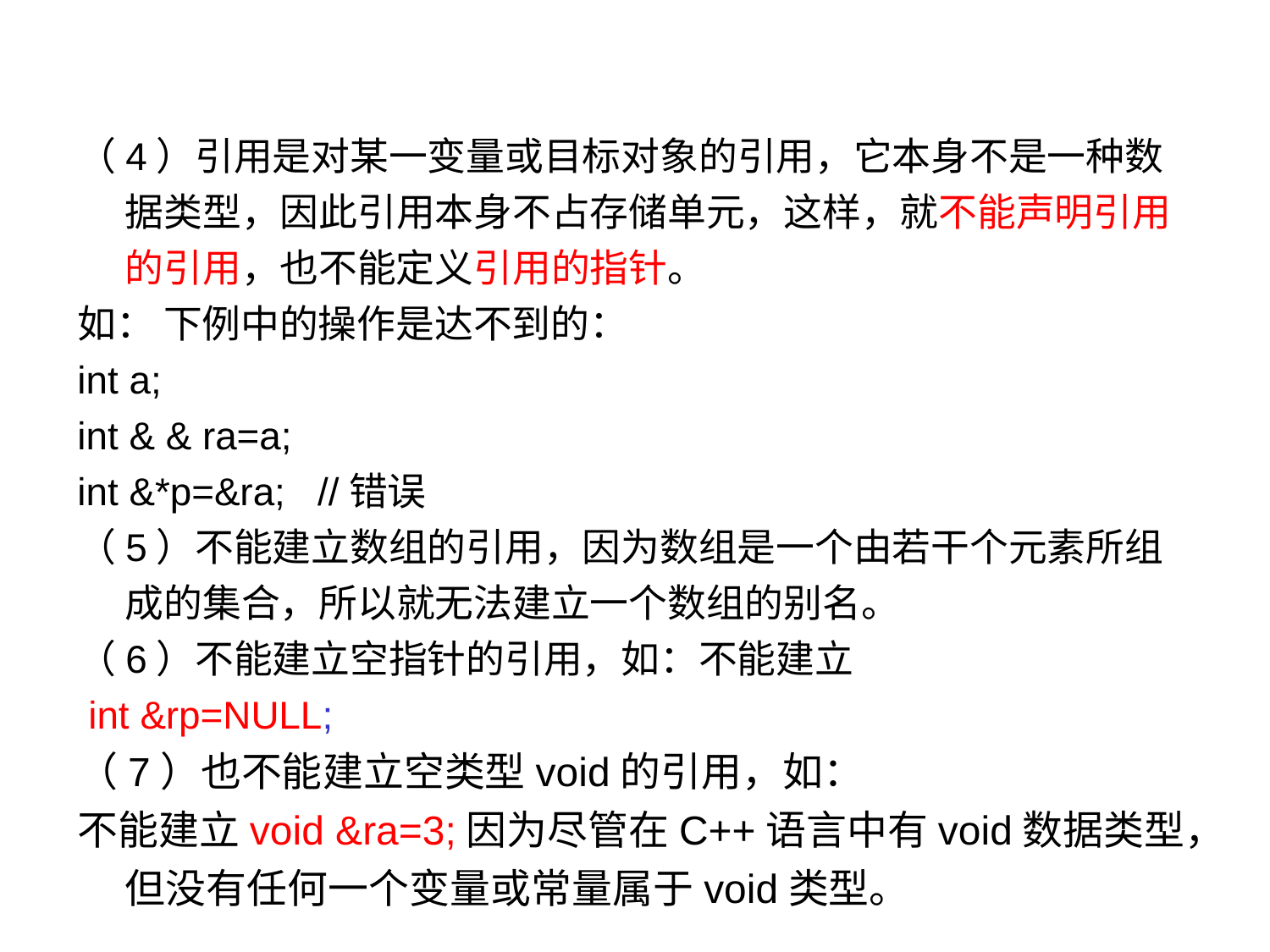

（4）引用是对某一变量或目标对象的引用，它本身不是一种数据类型，因此引用本身不占存储单元，这样，就不能声明引用的引用，也不能定义引用的指针。
如： 下例中的操作是达不到的：
int a;
int & & ra=a;
int &*p=&ra;   //错误
（5）不能建立数组的引用，因为数组是一个由若干个元素所组成的集合，所以就无法建立一个数组的别名。
（6）不能建立空指针的引用，如：不能建立
 int &rp=NULL;
（7）也不能建立空类型void的引用，如：
不能建立void &ra=3;因为尽管在C++语言中有void数据类型，但没有任何一个变量或常量属于void类型。